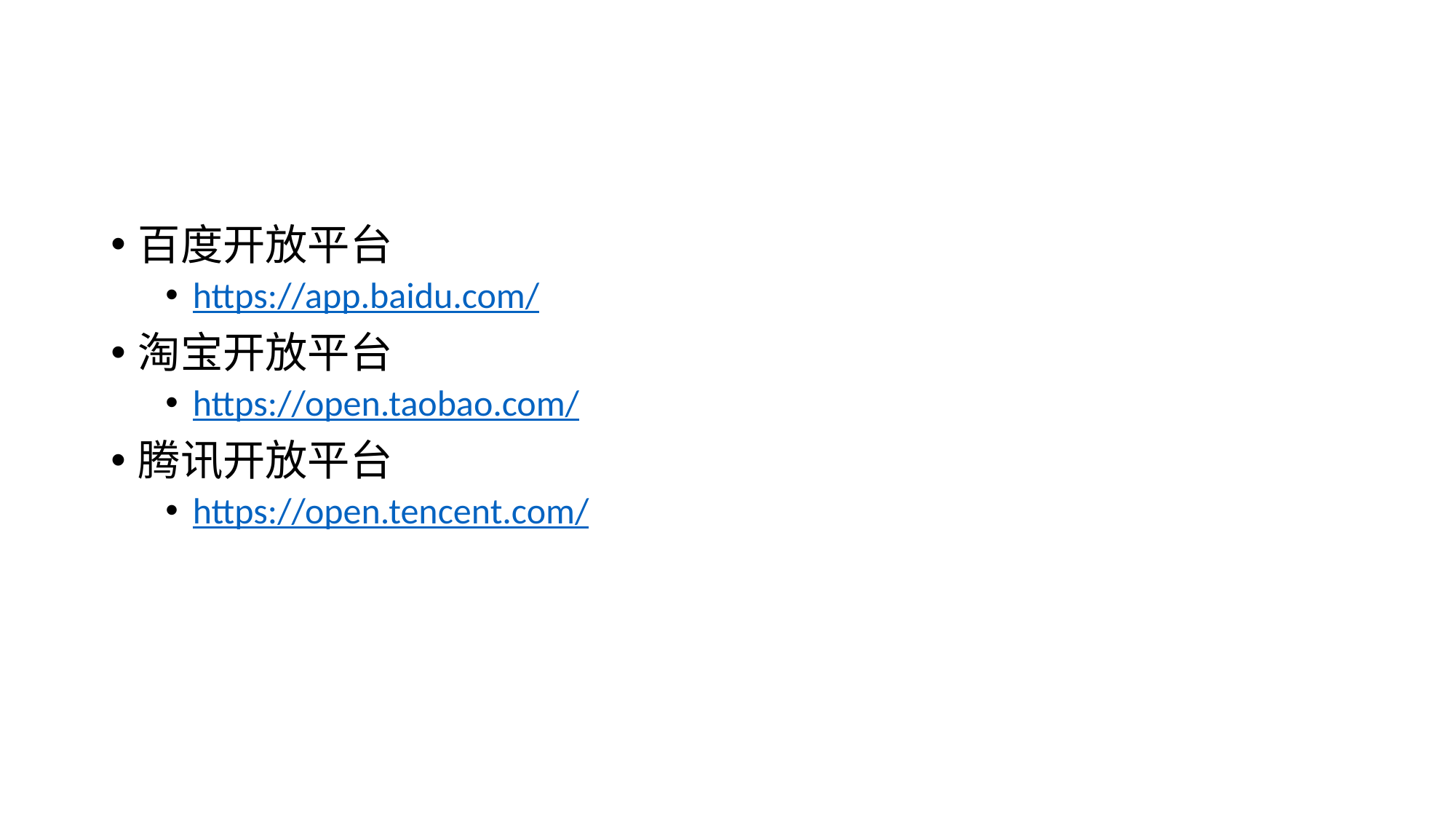

#
百度开放平台
https://app.baidu.com/
淘宝开放平台
https://open.taobao.com/
腾讯开放平台
https://open.tencent.com/